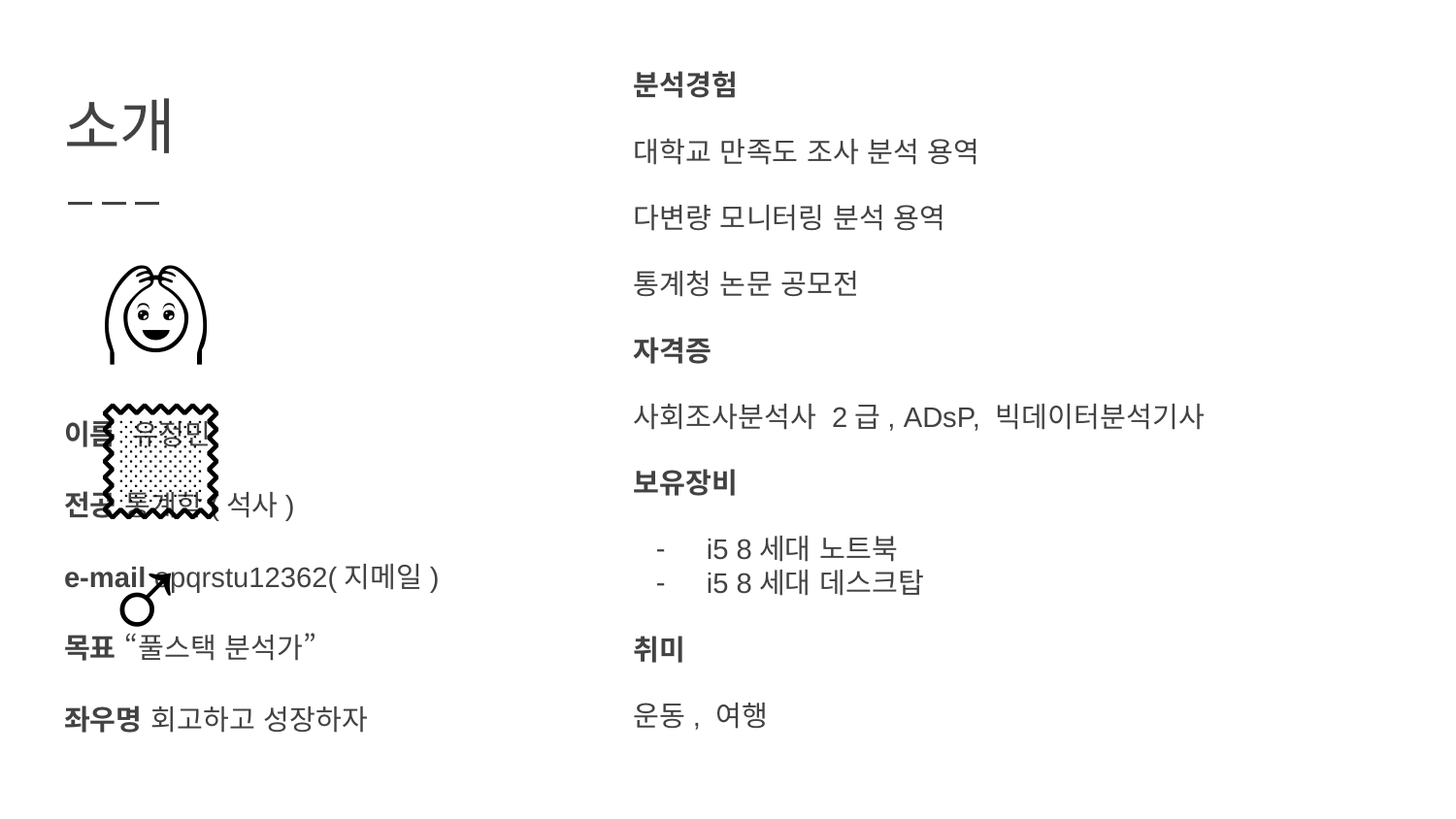

분석경험
대학교 만족도 조사 분석 용역
다변량 모니터링 분석 용역
통계청 논문 공모전
자격증
사회조사분석사 2급, ADsP, 빅데이터분석기사
보유장비
i5 8세대 노트북
i5 8세대 데스크탑
취미
운동, 여행

# 소개
🙆🏻‍♂️
이름  유정민
전공 통계학(석사)
e-mail opqrstu12362(지메일)
목표 “풀스택 분석가”
좌우명 회고하고 성장하자